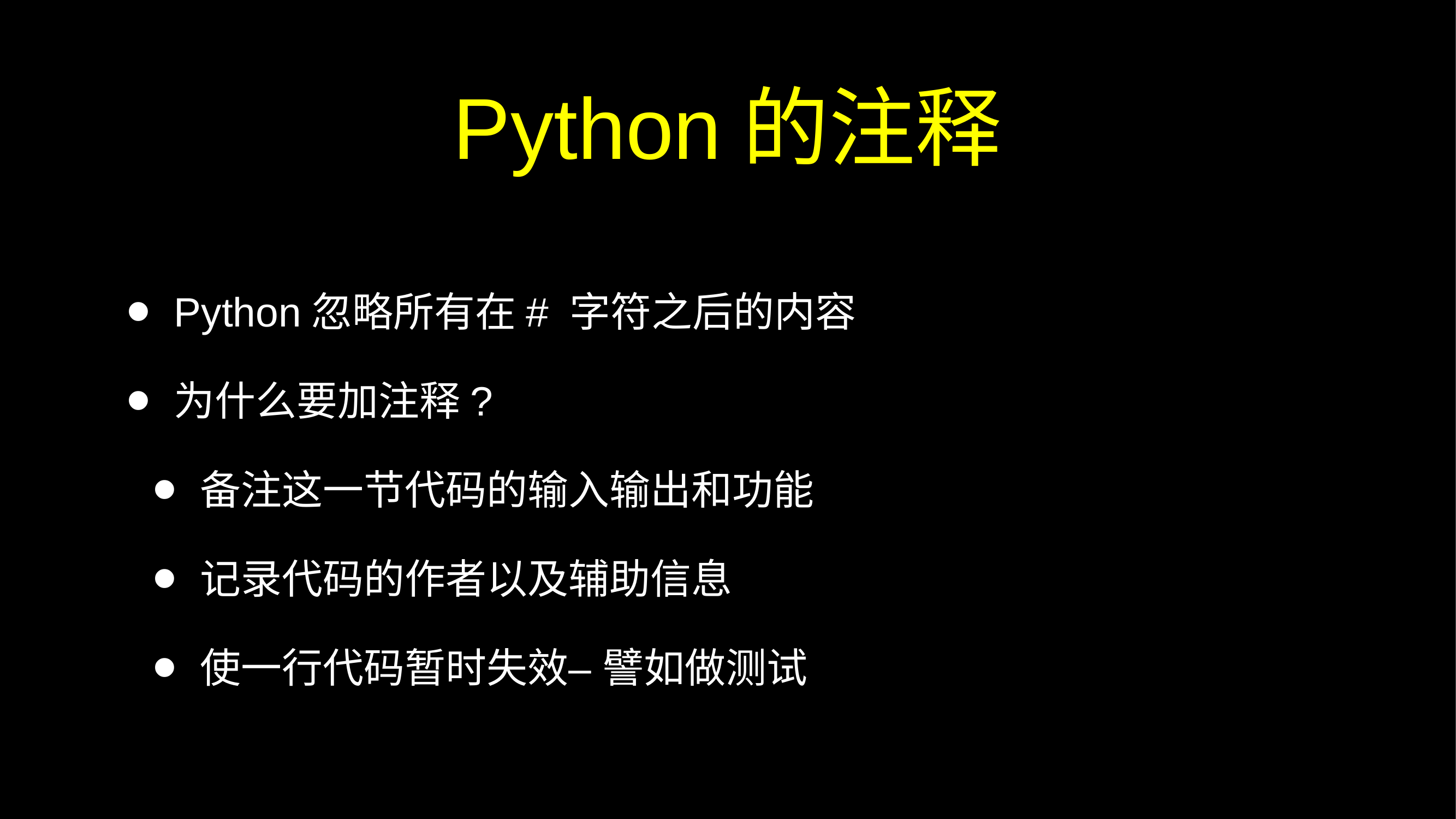

# Python的注释
Python忽略所有在# 字符之后的内容
为什么要加注释?
备注这一节代码的输入输出和功能
记录代码的作者以及辅助信息
使一行代码暂时失效– 譬如做测试